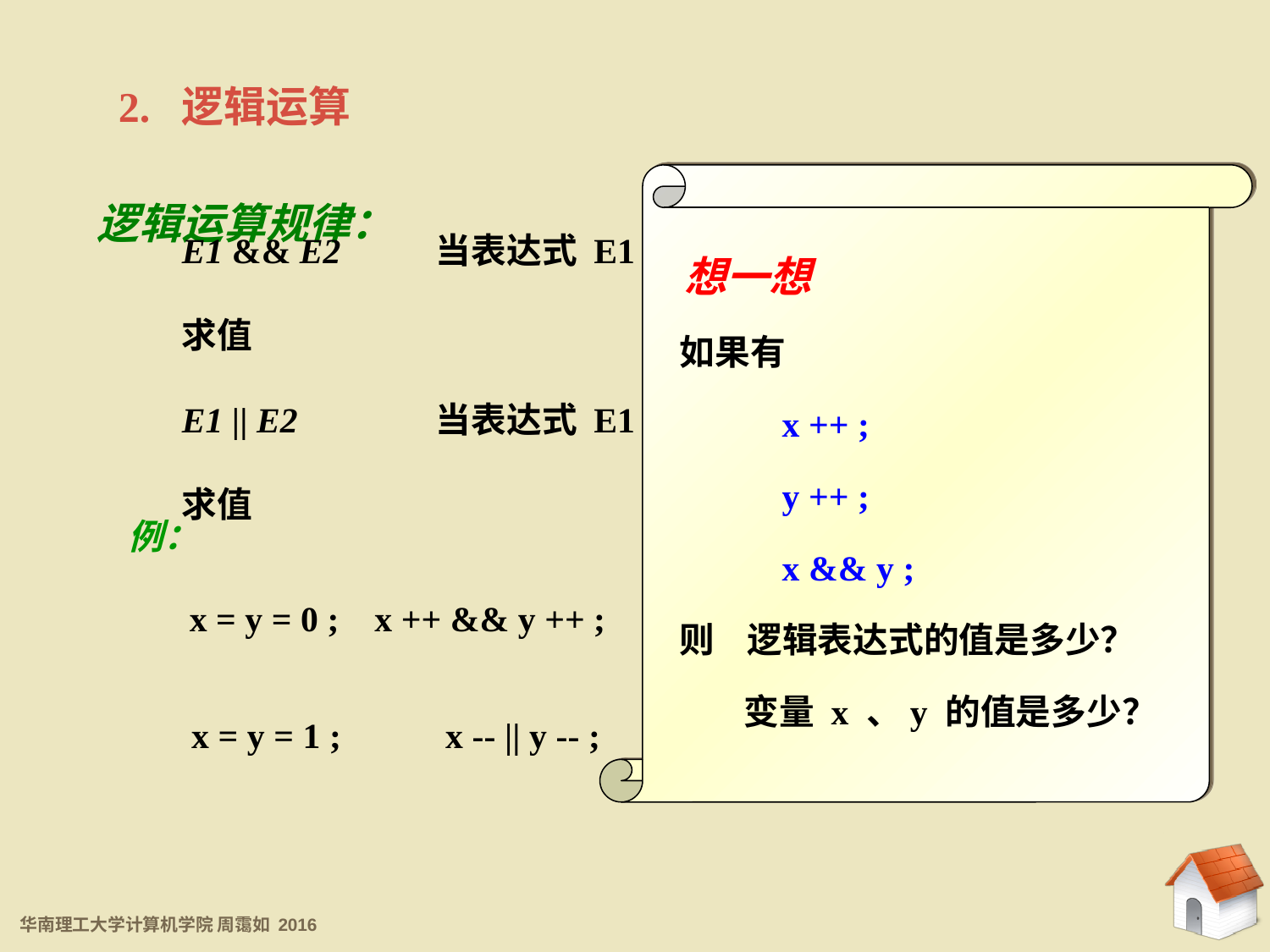

2.  逻辑运算
  想一想
  如果有
	x ++ ;
	y ++ ;
	x && y ;
  则    逻辑表达式的值是多少？
          变量 x 、y 的值是多少？

逻辑运算规律：
E1 && E2	当表达式 E1 的值为 0 时，不再对 E2 求值
E1 || E2		当表达式 E1 值为非 0 时，不再对 E2 求值
例：
结果：逻辑表达式值为0
x = y = 0 ;    x ++ && y ++ ;
结果：逻辑表达式值为1
x = y = 1 ;	x -- || y -- ;